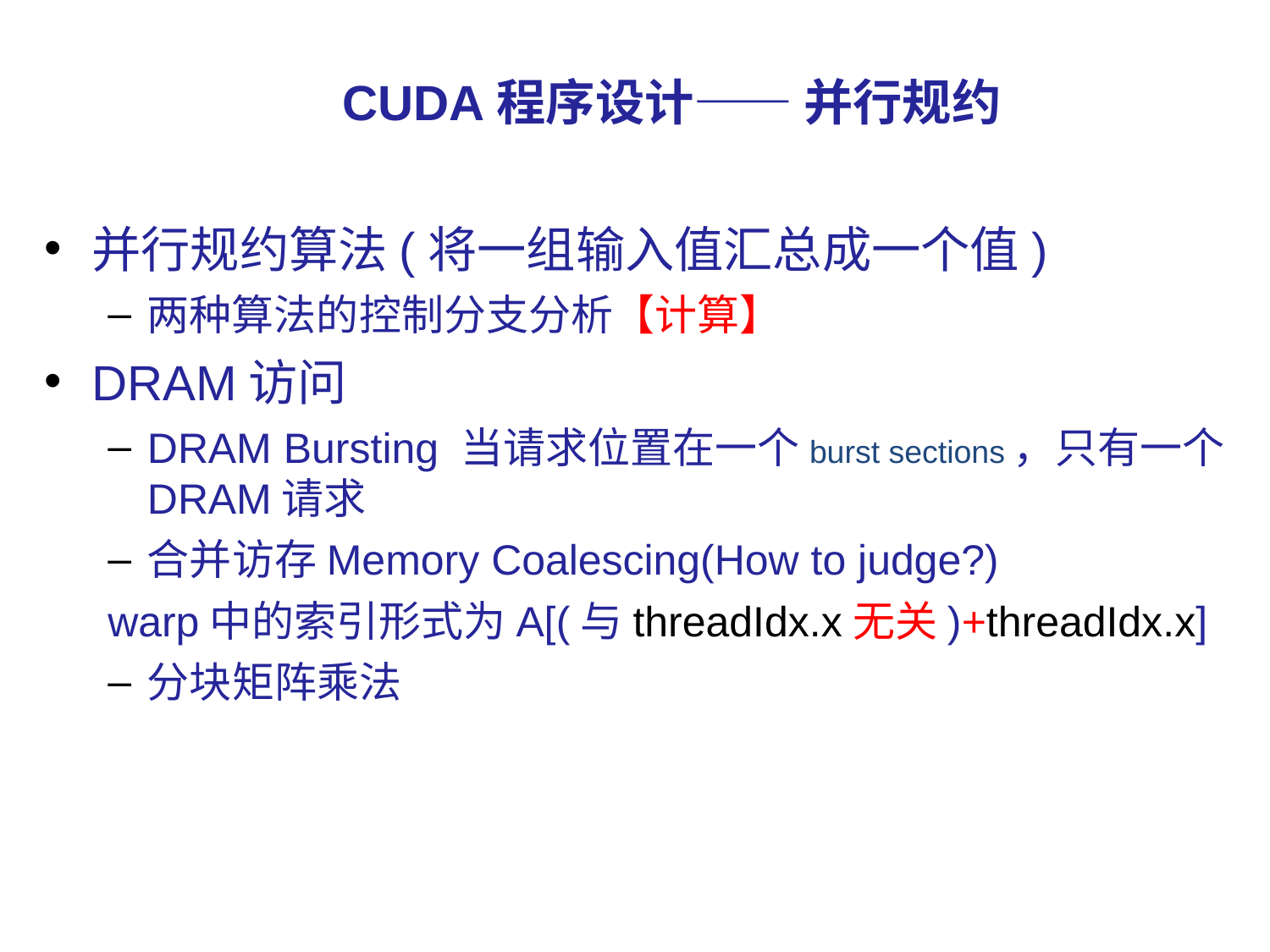

# CUDA程序设计—— 并行规约
并行规约算法(将一组输入值汇总成一个值)
两种算法的控制分支分析【计算】
DRAM访问
DRAM Bursting 当请求位置在一个burst sections，只有一个DRAM请求
合并访存Memory Coalescing(How to judge?)
warp中的索引形式为A[(与threadIdx.x无关)+threadIdx.x]
分块矩阵乘法